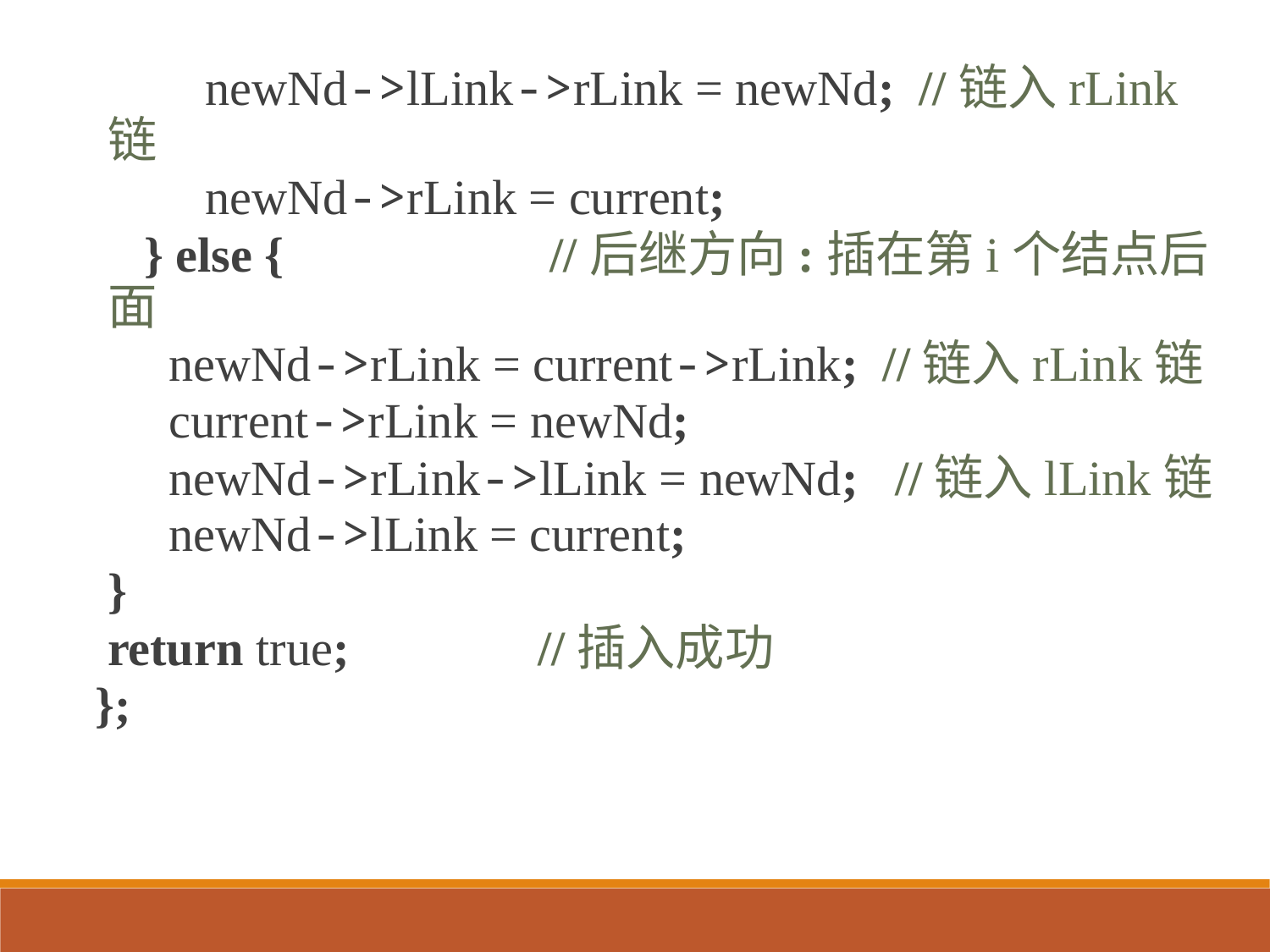

newNd->lLink->rLink = newNd;  //链入rLink链
         newNd->rLink = current;
    } else {		     //后继方向:插在第i个结点后面
	     newNd->rLink = current->rLink;  //链入rLink链
	     current->rLink = newNd;
	     newNd->rLink->lLink = newNd;   //链入lLink链
	     newNd->lLink = current;
	}
	return true; 	    //插入成功
};